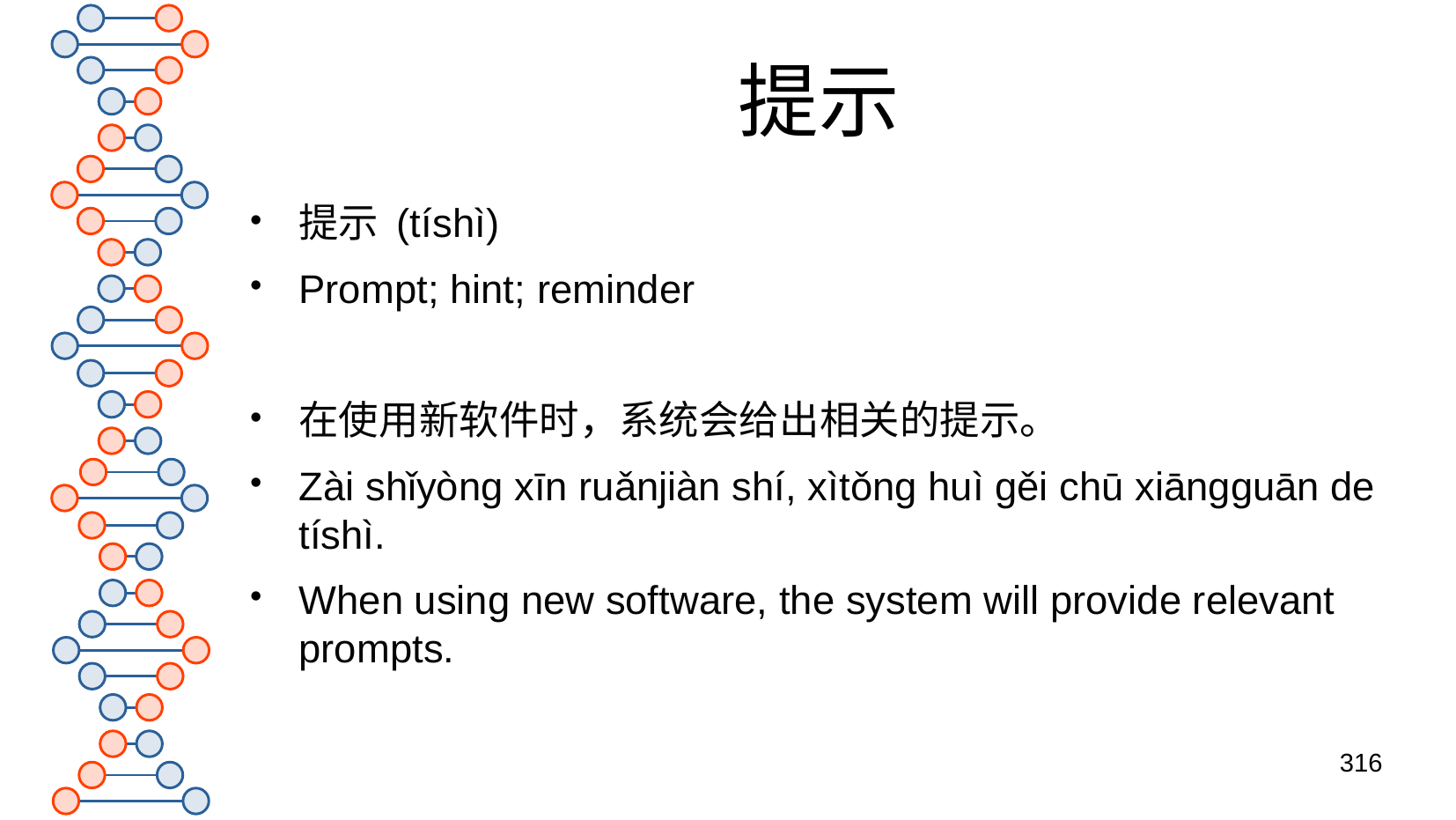

# 提示
提示 (tíshì)
Prompt; hint; reminder

在使用新软件时，系统会给出相关的提示。
Zài shǐyòng xīn ruǎnjiàn shí, xìtǒng huì gěi chū xiāngguān de tíshì.
When using new software, the system will provide relevant prompts.

316